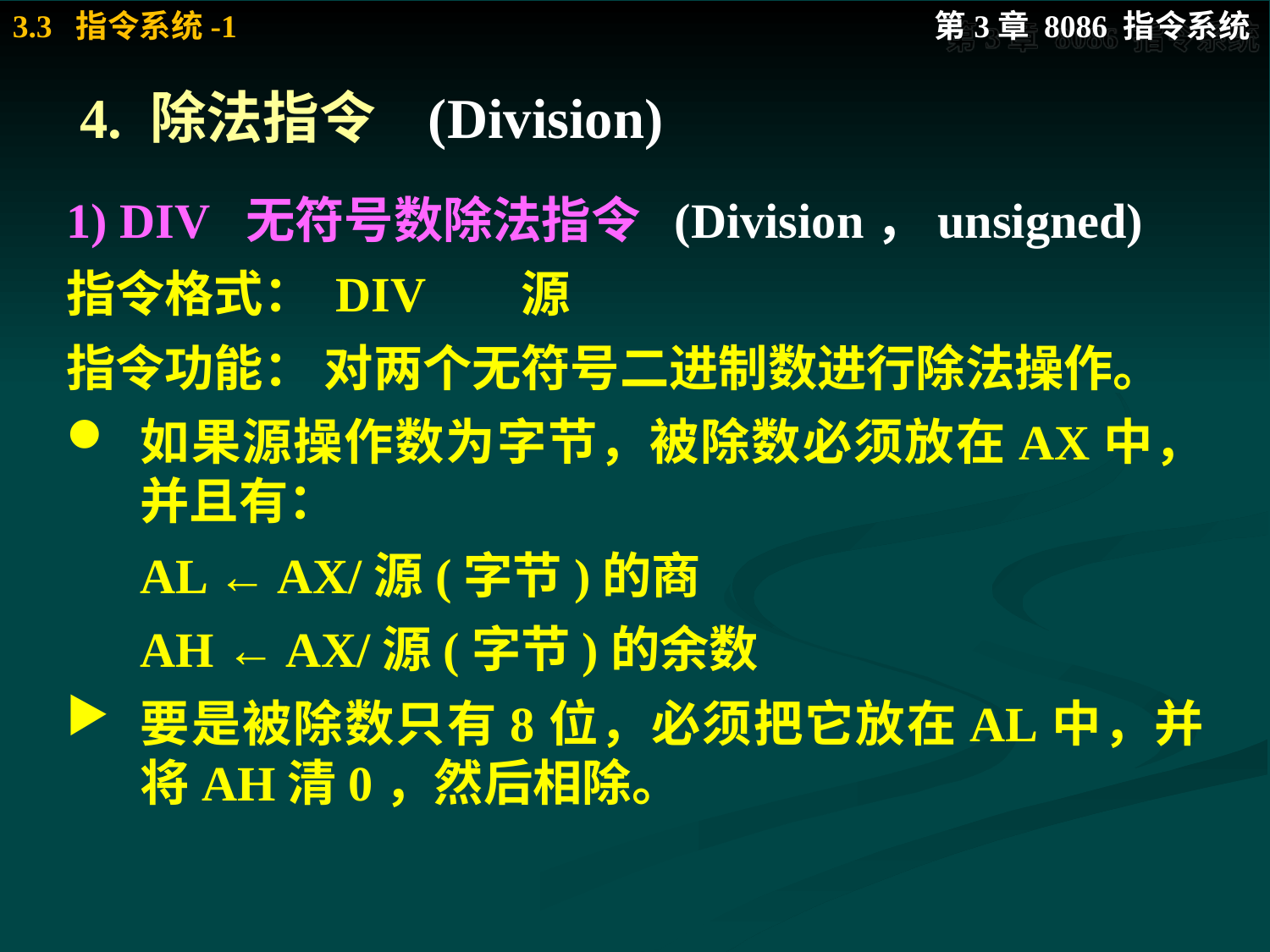

# 4. 除法指令   (Division)
1) DIV  无符号数除法指令  (Division，unsigned)
指令格式： DIV	源
指令功能： 对两个无符号二进制数进行除法操作。
如果源操作数为字节，被除数必须放在AX中，并且有：
	AL ← AX/源(字节)的商
	AH ← AX/源(字节)的余数
要是被除数只有8位，必须把它放在AL中，并将AH清0，然后相除。